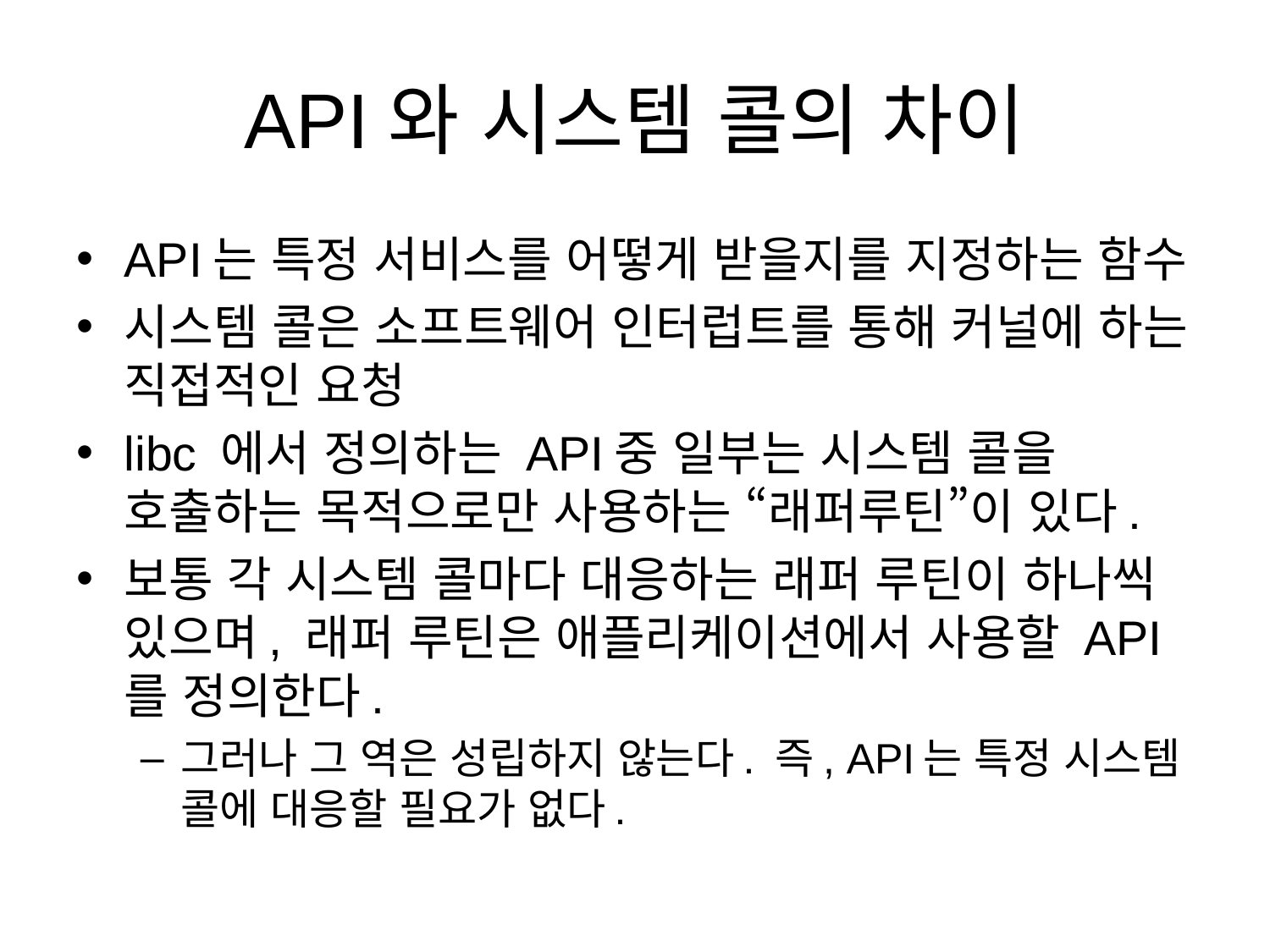

# API와 시스템 콜의 차이
API는 특정 서비스를 어떻게 받을지를 지정하는 함수
시스템 콜은 소프트웨어 인터럽트를 통해 커널에 하는 직접적인 요청
libc 에서 정의하는 API중 일부는 시스템 콜을 호출하는 목적으로만 사용하는 “래퍼루틴”이 있다.
보통 각 시스템 콜마다 대응하는 래퍼 루틴이 하나씩 있으며, 래퍼 루틴은 애플리케이션에서 사용할 API를 정의한다.
그러나 그 역은 성립하지 않는다. 즉, API는 특정 시스템 콜에 대응할 필요가 없다.